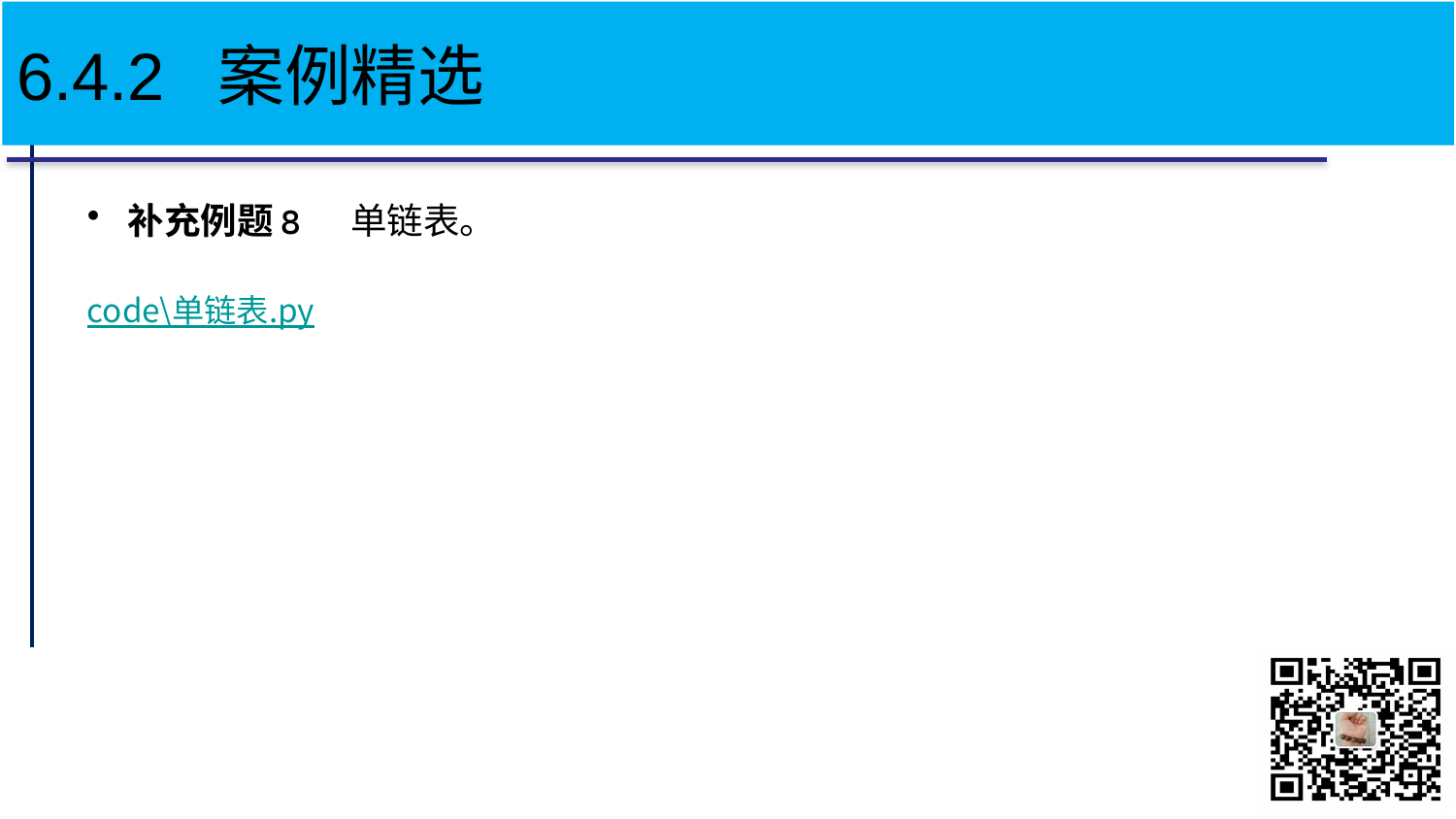

# 6.4.2  案例精选
补充例题8  单链表。

code\单链表.py
68